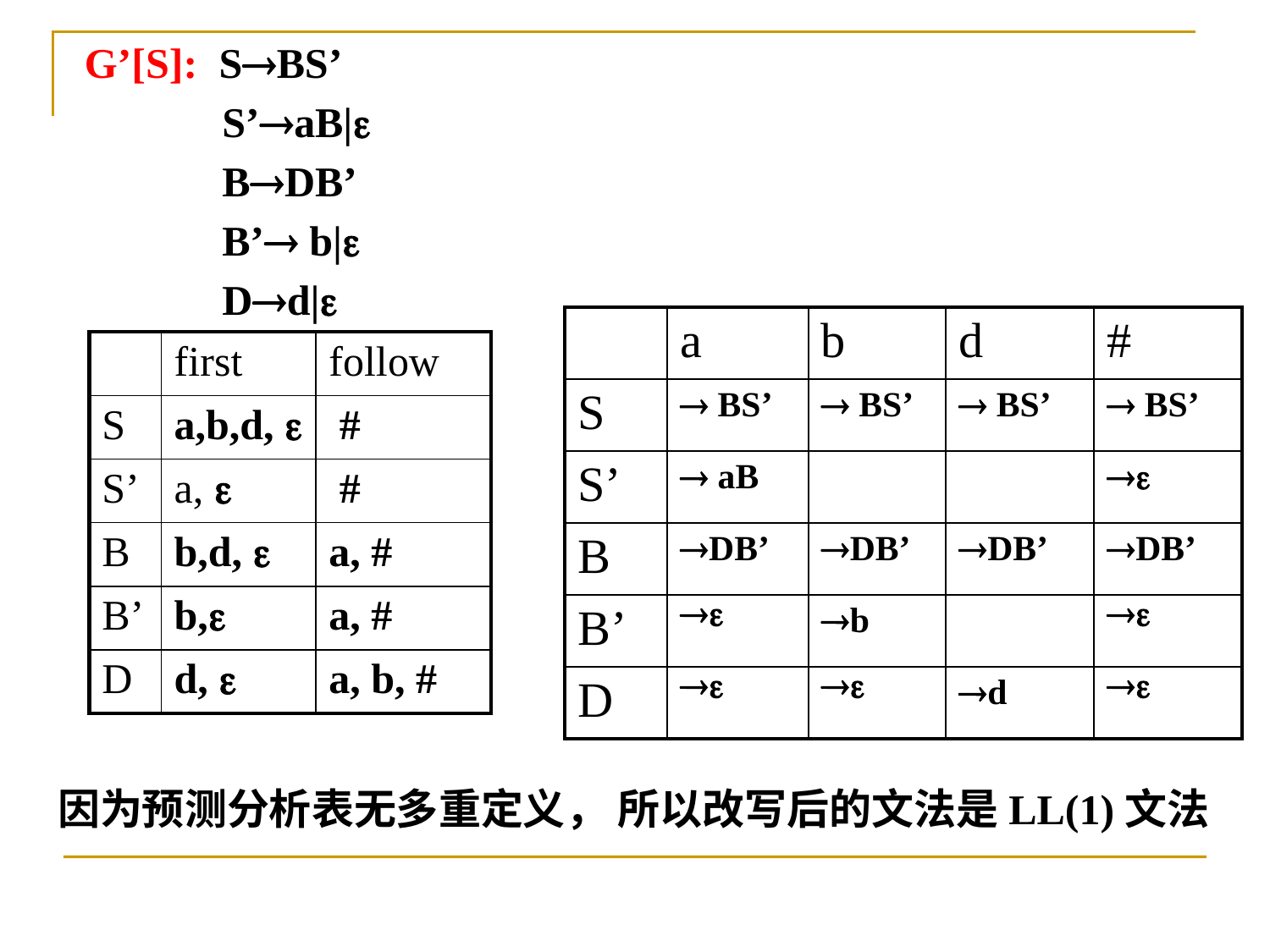

G’[S]:  S→BS’
	     S’→aB|ε
                 B→DB’
                 B’→ b|ε
                 D→d|ε
|  | a | b | d | # |
| --- | --- | --- | --- | --- |
| S | → BS’ | → BS’ | → BS’ | → BS’ |
| S’ | → aB |  |  | →ε |
| B | →DB’ | →DB’ | →DB’ | →DB’ |
| B’ | →ε | →b |  | →ε |
| D | →ε | →ε | →d | →ε |
|  | first | follow |
| --- | --- | --- |
| S | a,b,d, ε | # |
| S’ | a, ε | # |
| B | b,d, ε | a, # |
| B’ | b,ε | a, # |
| D | d, ε | a, b, # |
因为预测分析表无多重定义， 所以改写后的文法是LL(1)文法